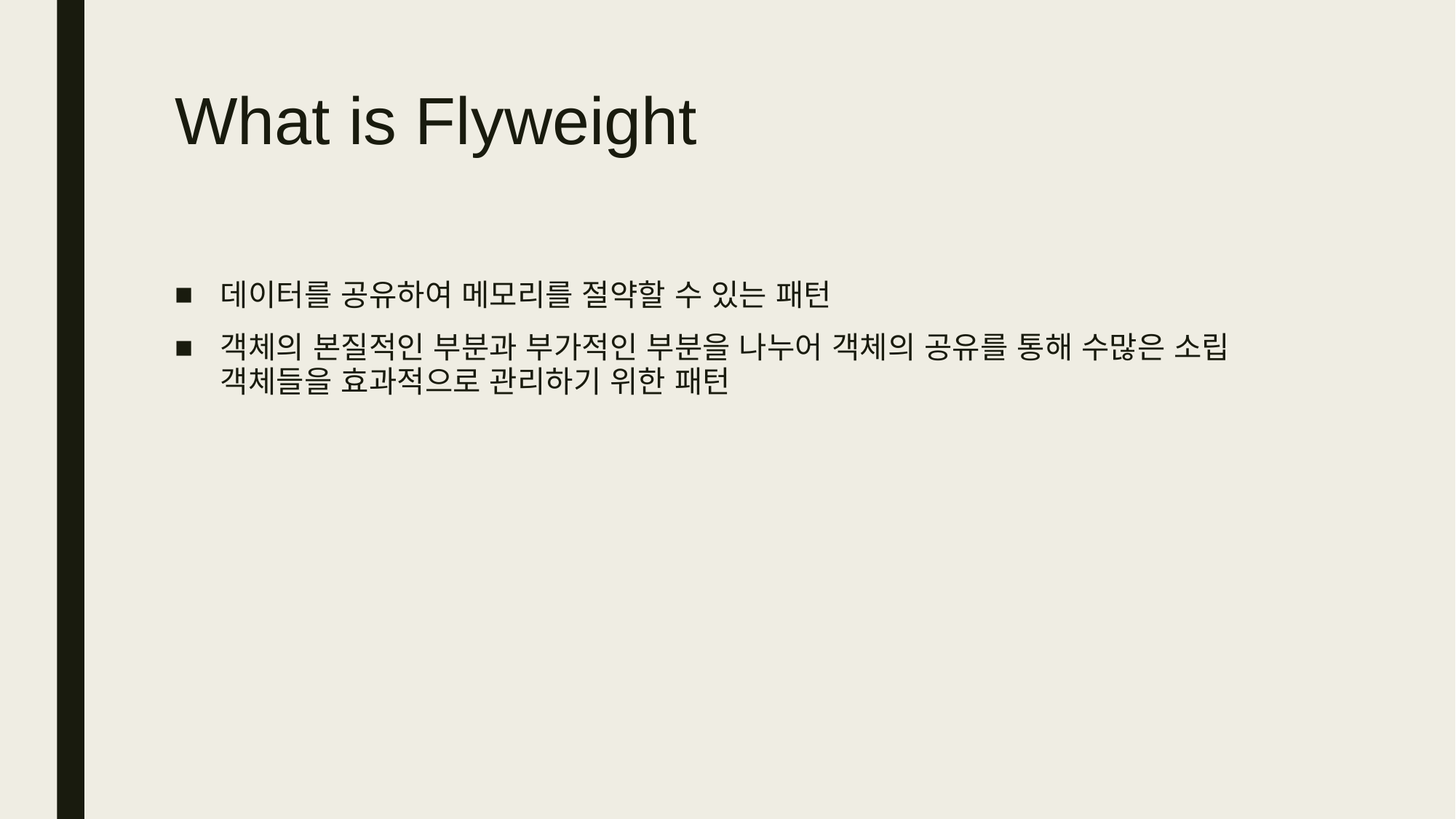

# What is Flyweight
데이터를 공유하여 메모리를 절약할 수 있는 패턴
객체의 본질적인 부분과 부가적인 부분을 나누어 객체의 공유를 통해 수많은 소립 객체들을 효과적으로 관리하기 위한 패턴